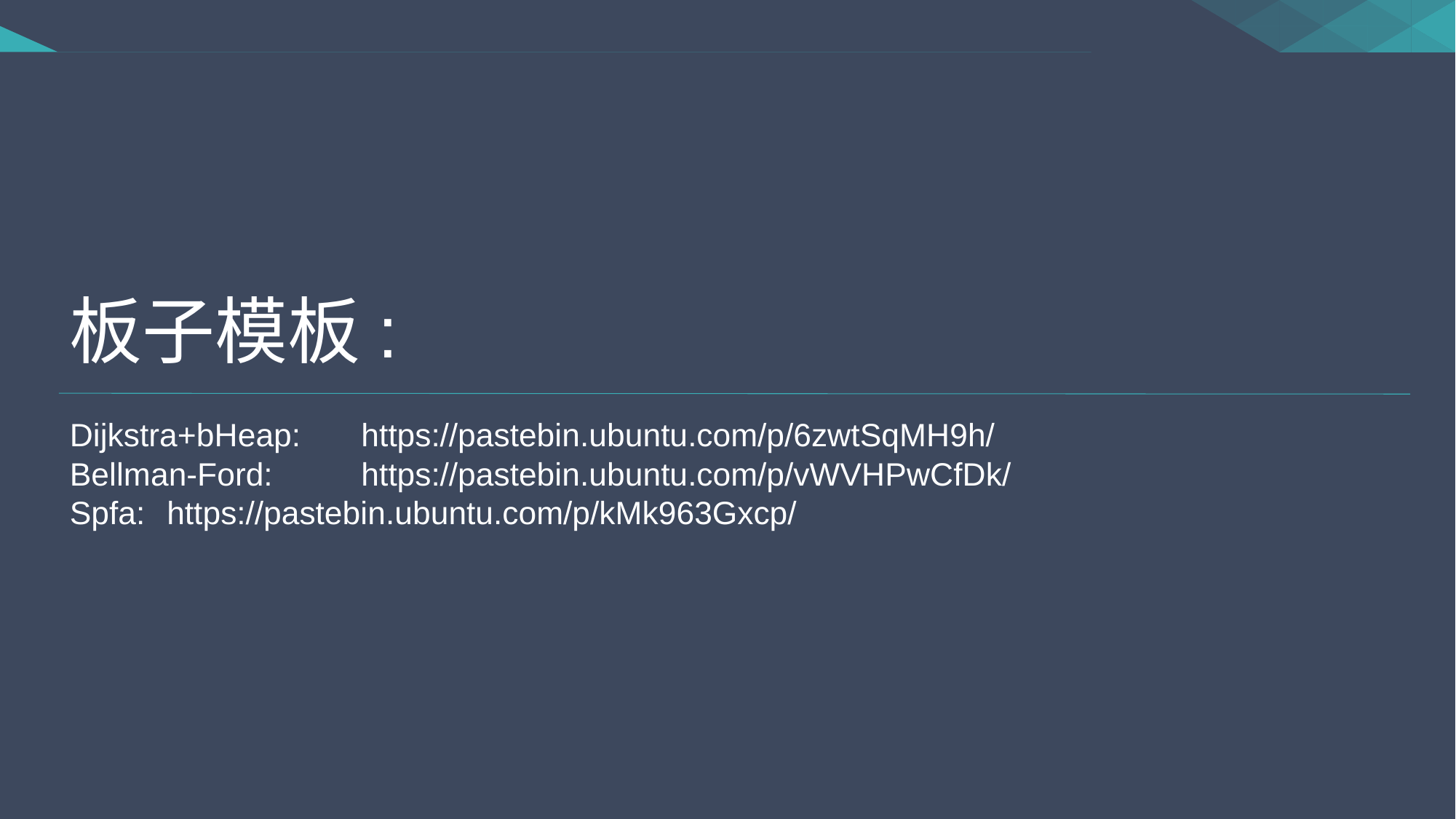

板子模板:
Dijkstra+bHeap:	https://pastebin.ubuntu.com/p/6zwtSqMH9h/
Bellman-Ford:	https://pastebin.ubuntu.com/p/vWVHPwCfDk/
Spfa:	https://pastebin.ubuntu.com/p/kMk963Gxcp/